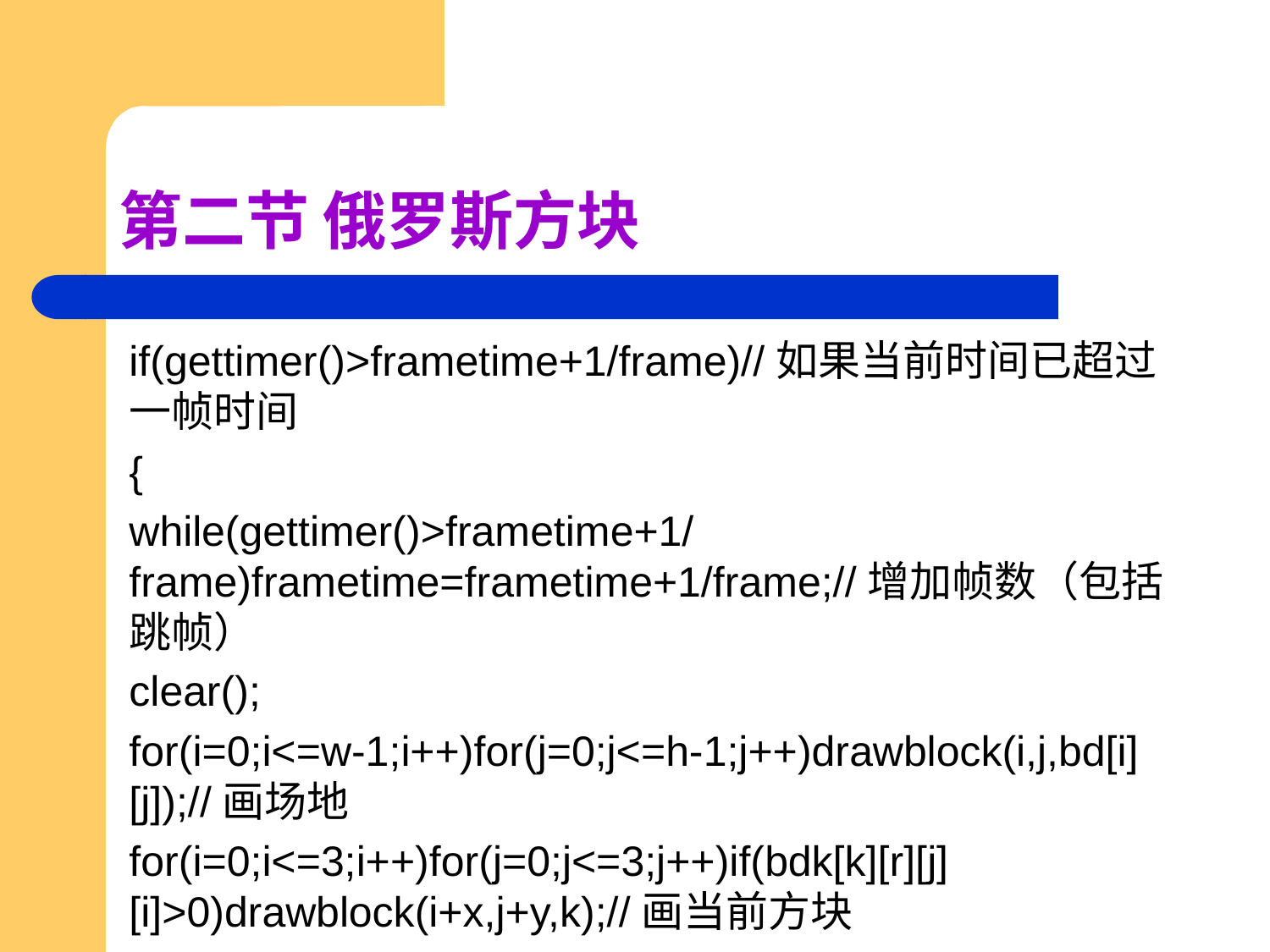

# 第二节 俄罗斯方块
if(gettimer()>frametime+1/frame)//如果当前时间已超过一帧时间
{
while(gettimer()>frametime+1/frame)frametime=frametime+1/frame;//增加帧数（包括跳帧）
clear();
for(i=0;i<=w-1;i++)for(j=0;j<=h-1;j++)drawblock(i,j,bd[i][j]);//画场地
for(i=0;i<=3;i++)for(j=0;j<=3;j++)if(bdk[k][r][j][i]>0)drawblock(i+x,j+y,k);//画当前方块